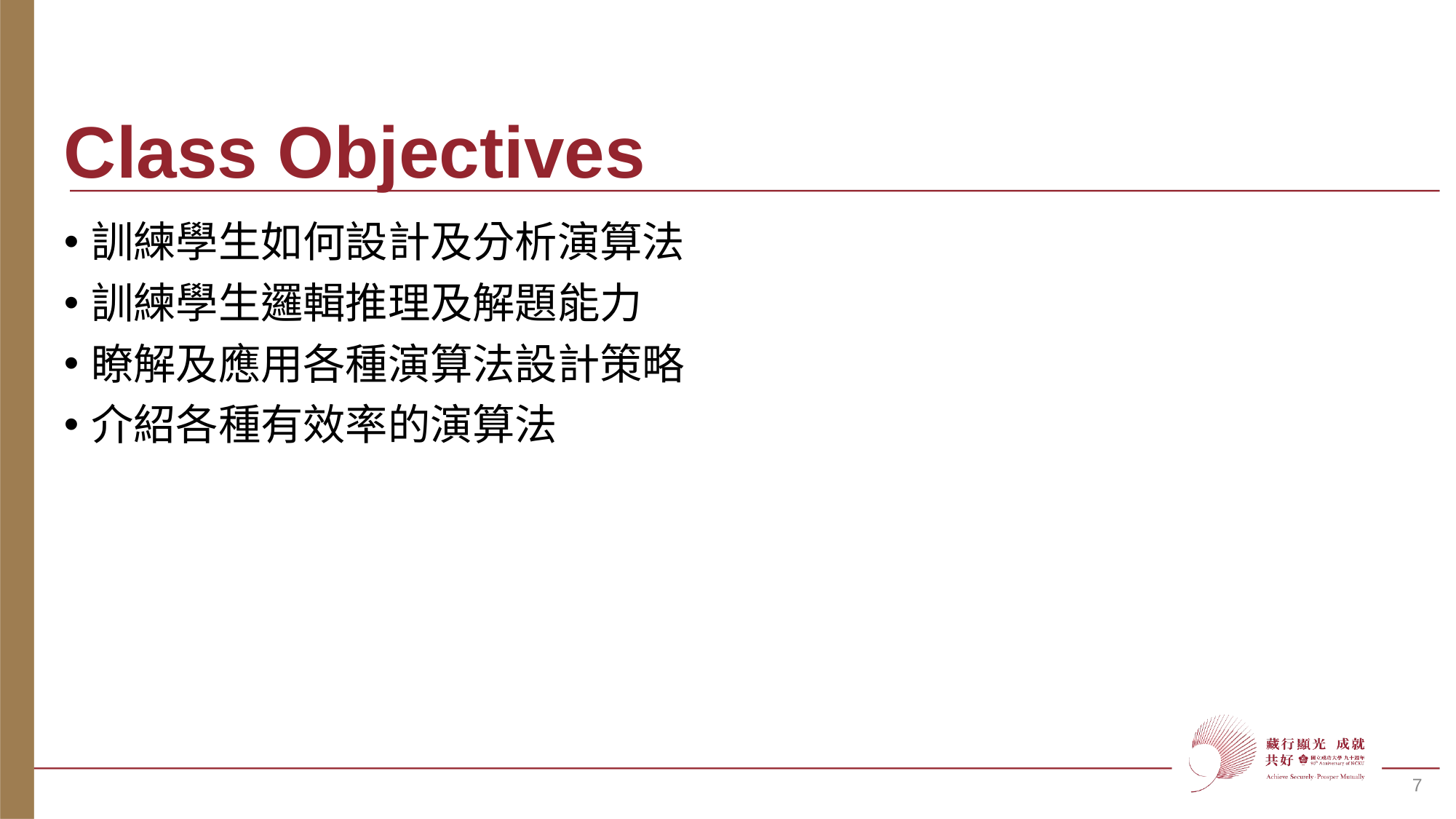

# Class Objectives
訓練學生如何設計及分析演算法
訓練學生邏輯推理及解題能力
瞭解及應用各種演算法設計策略
介紹各種有效率的演算法

7